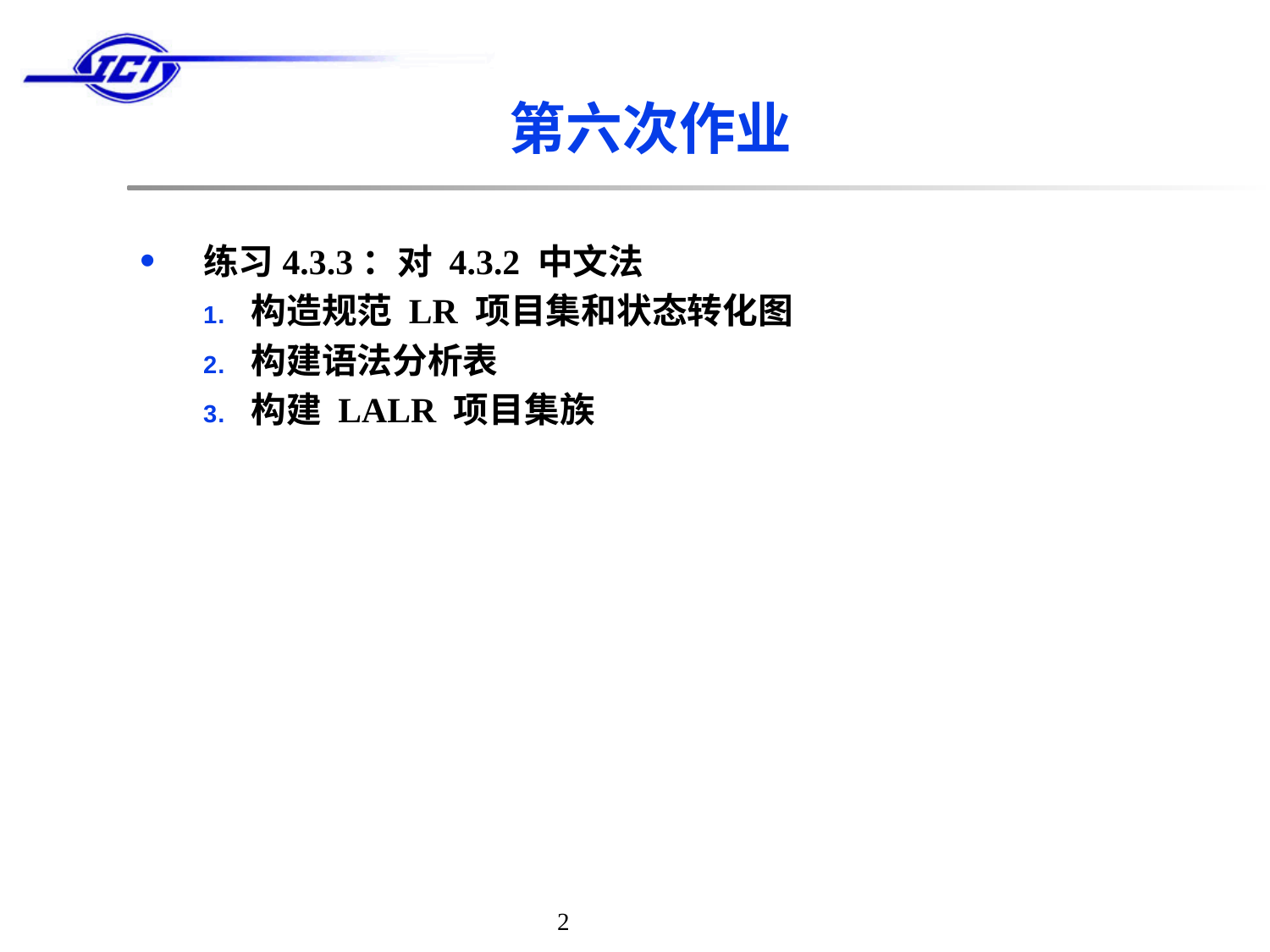

# 第六次作业
练习4.3.3：对 4.3.2 中文法
构造规范 LR 项目集和状态转化图
构建语法分析表
构建 LALR 项目集族